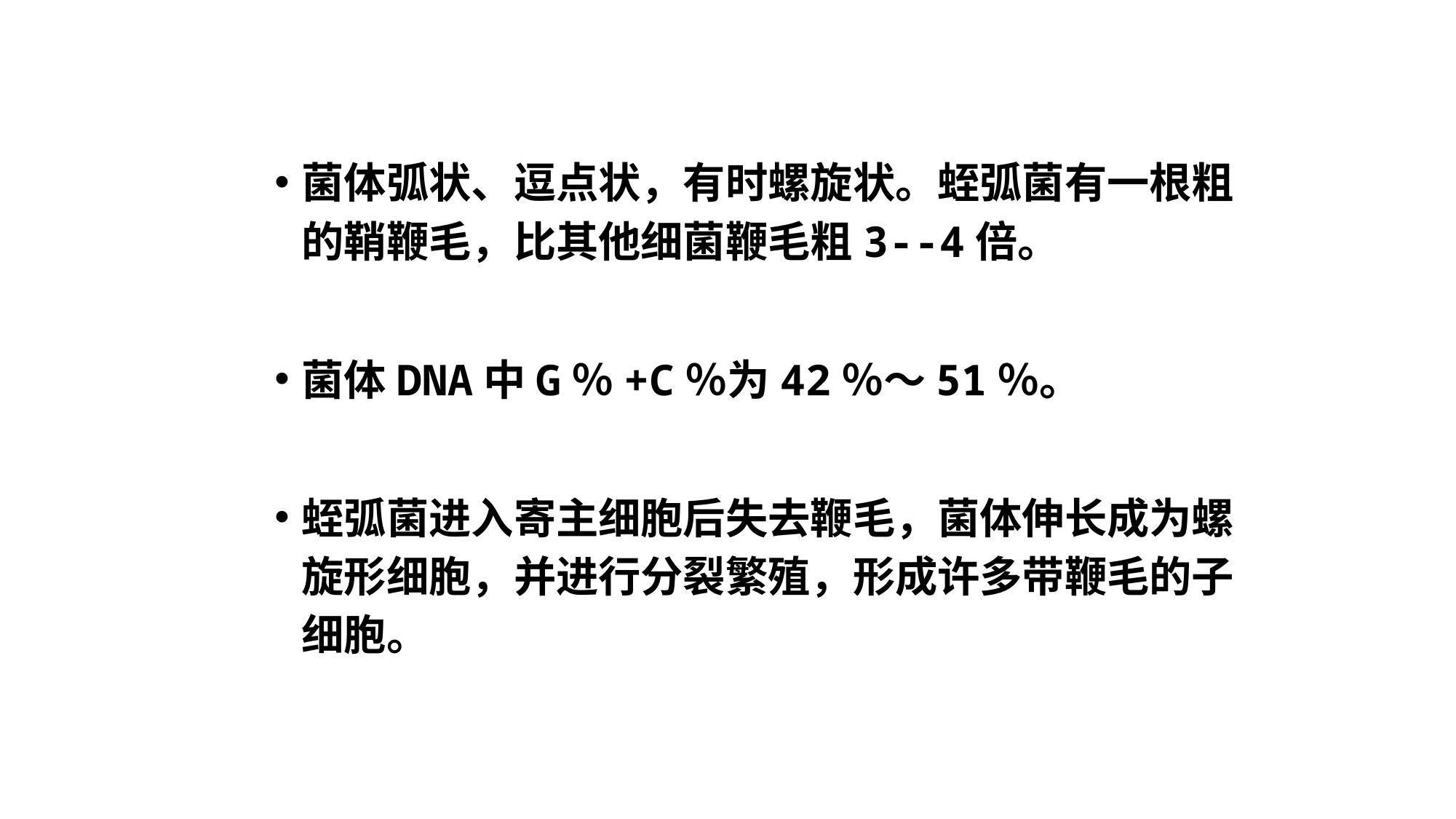

菌体弧状、逗点状，有时螺旋状。蛭弧菌有一根粗的鞘鞭毛，比其他细菌鞭毛粗3--4倍。

菌体DNA中G％+C％为42％～51％。

蛭弧菌进入寄主细胞后失去鞭毛，菌体伸长成为螺旋形细胞，并进行分裂繁殖，形成许多带鞭毛的子细胞。